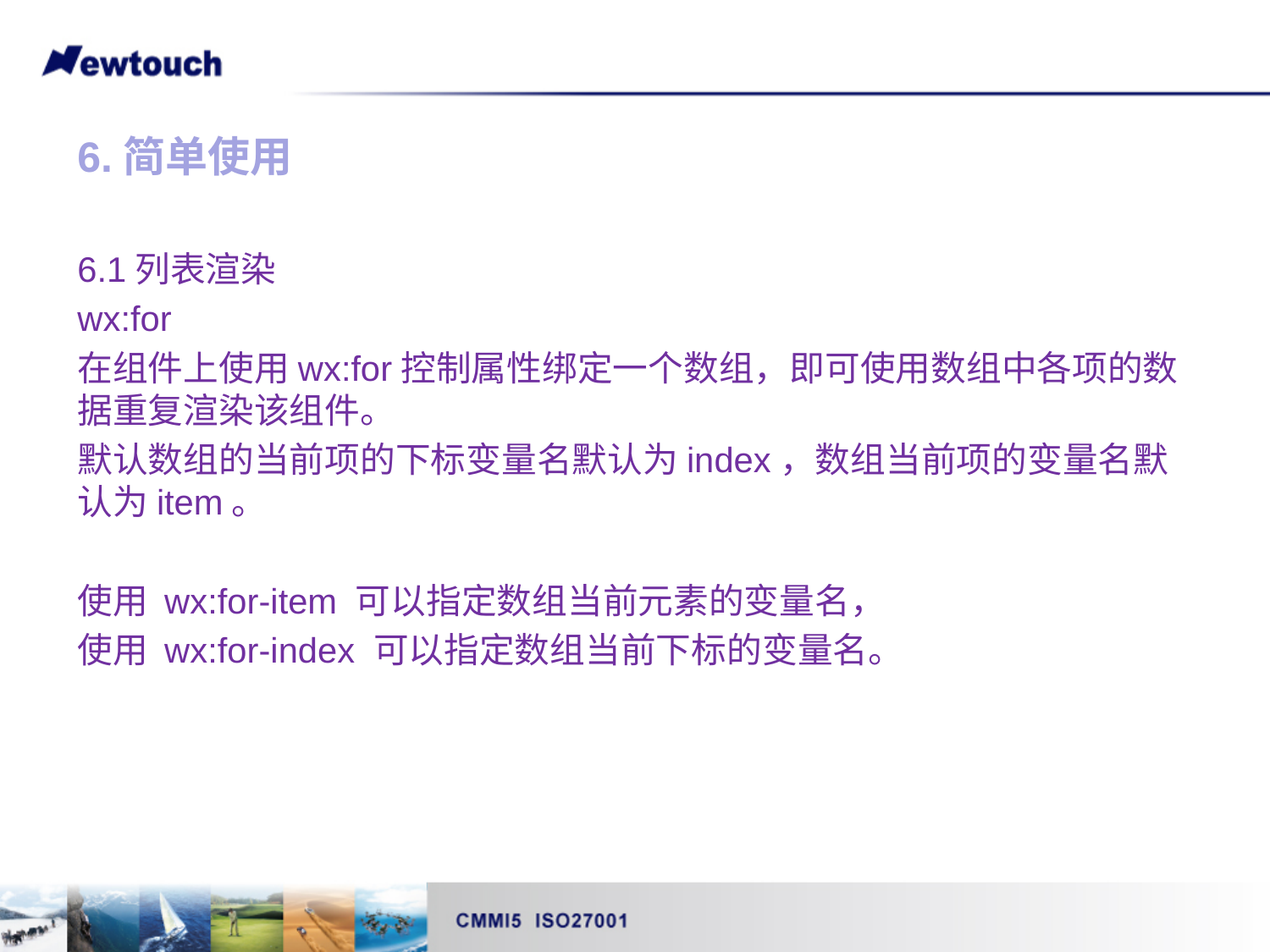

6.简单使用

6.1列表渲染
wx:for
在组件上使用wx:for控制属性绑定一个数组，即可使用数组中各项的数据重复渲染该组件。
默认数组的当前项的下标变量名默认为index，数组当前项的变量名默认为item。

使用 wx:for-item 可以指定数组当前元素的变量名，
使用 wx:for-index 可以指定数组当前下标的变量名。
20